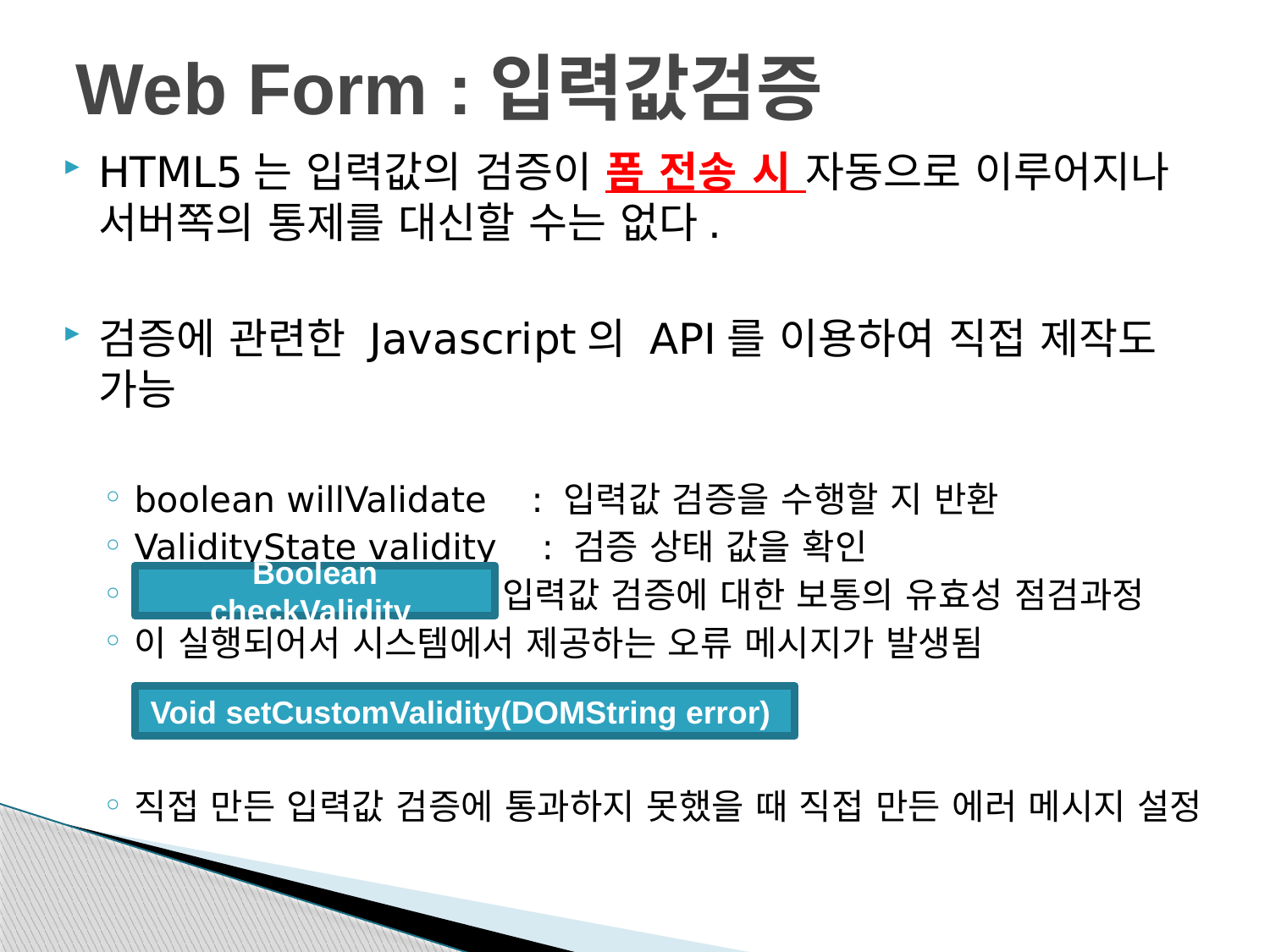

# Web Form :입력값검증
HTML5는 입력값의 검증이 폼 전송 시 자동으로 이루어지나 서버쪽의 통제를 대신할 수는 없다.

검증에 관련한 Javascript의 API를 이용하여 직접 제작도 가능

boolean willValidate    : 입력값 검증을 수행할 지 반환
ValidityState validity    : 검증 상태 값을 확인
                              : 입력값 검증에 대한 보통의 유효성 점검과정
이 실행되어서 시스템에서 제공하는 오류 메시지가 발생됨

직접 만든 입력값 검증에 통과하지 못했을 때 직접 만든 에러 메시지 설정

Boolean checkValidity
Void setCustomValidity(DOMString error)